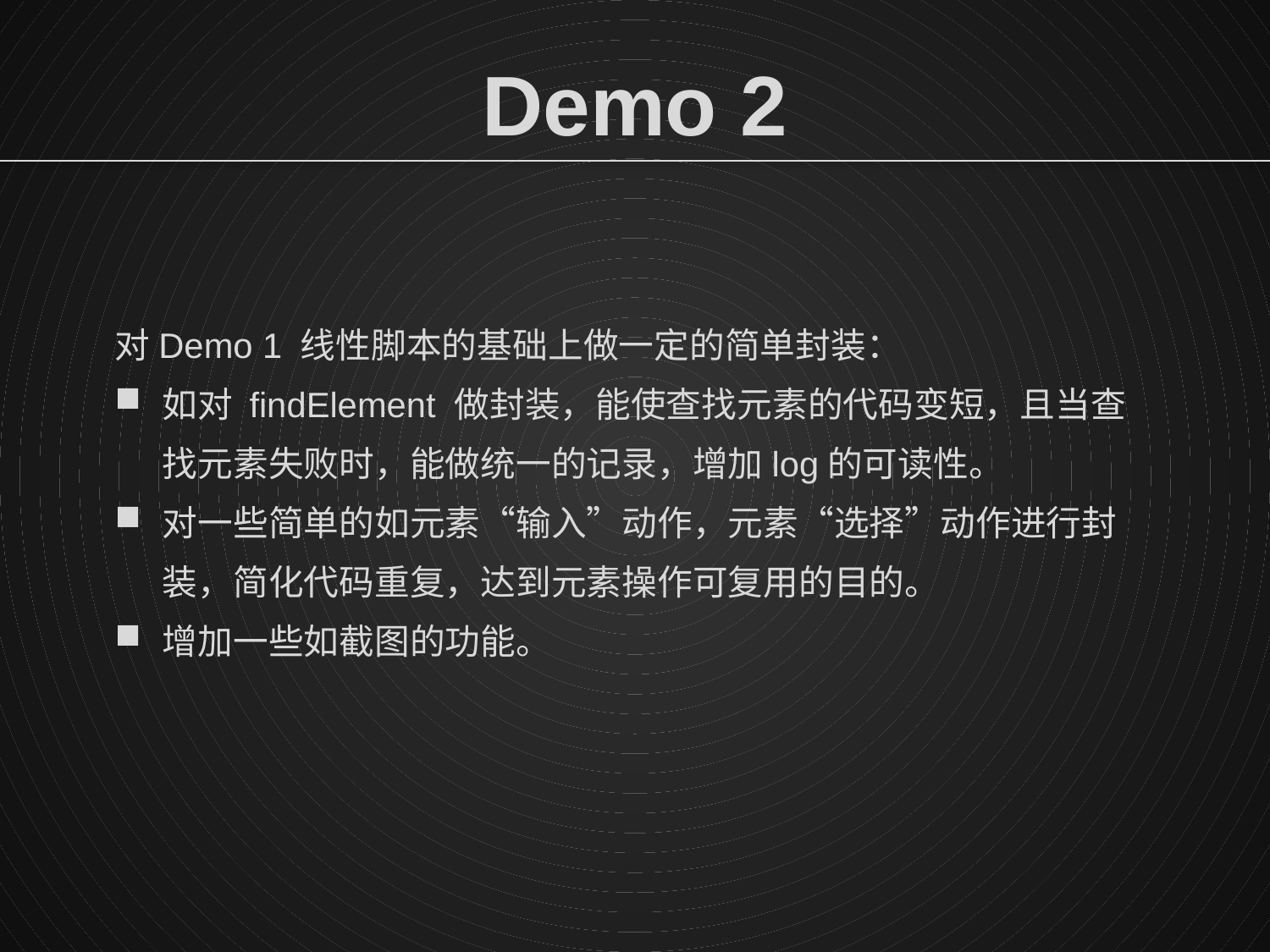

Demo 2
对Demo 1 线性脚本的基础上做一定的简单封装：
如对 findElement 做封装，能使查找元素的代码变短，且当查找元素失败时，能做统一的记录，增加log的可读性。
对一些简单的如元素“输入”动作，元素“选择”动作进行封装，简化代码重复，达到元素操作可复用的目的。
增加一些如截图的功能。